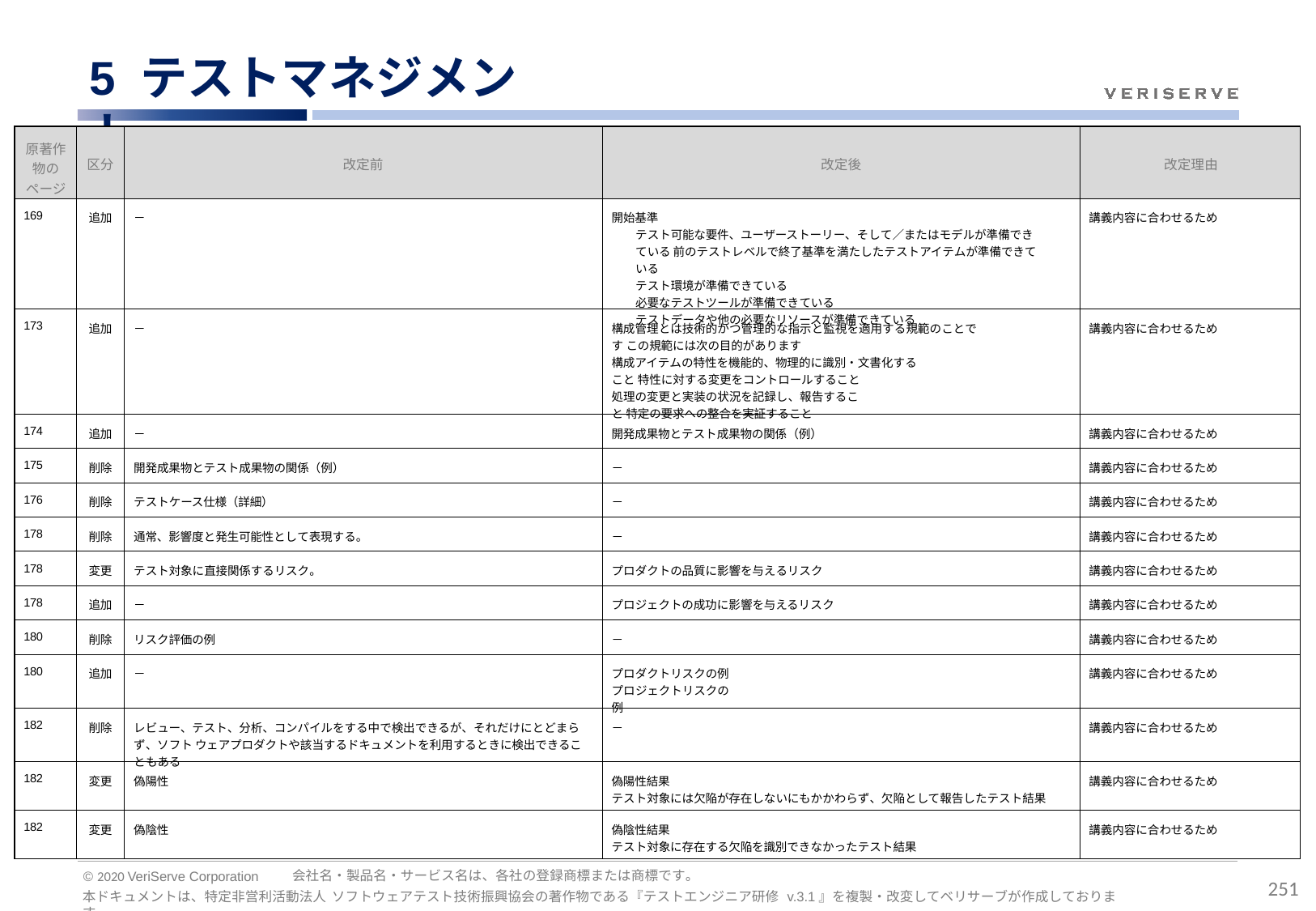

# 5 テストマネジメント

| 原著作 物の ページ | 区分 | 改定前 | 改定後 | 改定理由 |
| --- | --- | --- | --- | --- |
| 169 | 追加 | － | 開始基準 テスト可能な要件、ユーザーストーリー、そして／またはモデルが準備できている 前のテストレベルで終了基準を満たしたテストアイテムが準備できている テスト環境が準備できている 必要なテストツールが準備できている テストデータや他の必要なリソースが準備できている | 講義内容に合わせるため |
| 173 | 追加 | － | 構成管理とは技術的かつ管理的な指示と監視を適用する規範のことです この規範には次の目的があります 構成アイテムの特性を機能的、物理的に識別・文書化すること 特性に対する変更をコントロールすること 処理の変更と実装の状況を記録し、報告すること 特定の要求への整合を実証すること | 講義内容に合わせるため |
| 174 | 追加 | － | 開発成果物とテスト成果物の関係（例） | 講義内容に合わせるため |
| 175 | 削除 | 開発成果物とテスト成果物の関係（例） | － | 講義内容に合わせるため |
| 176 | 削除 | テストケース仕様（詳細） | － | 講義内容に合わせるため |
| 178 | 削除 | 通常、影響度と発生可能性として表現する。 | － | 講義内容に合わせるため |
| 178 | 変更 | テスト対象に直接関係するリスク。 | プロダクトの品質に影響を与えるリスク | 講義内容に合わせるため |
| 178 | 追加 | － | プロジェクトの成功に影響を与えるリスク | 講義内容に合わせるため |
| 180 | 削除 | リスク評価の例 | － | 講義内容に合わせるため |
| 180 | 追加 | － | プロダクトリスクの例 プロジェクトリスクの例 | 講義内容に合わせるため |
| 182 | 削除 | レビュー、テスト、分析、コンパイルをする中で検出できるが、それだけにとどまらず、ソフト ウェアプロダクトや該当するドキュメントを利用するときに検出できることもある | － | 講義内容に合わせるため |
| 182 | 変更 | 偽陽性 | 偽陽性結果 テスト対象には欠陥が存在しないにもかかわらず、欠陥として報告したテスト結果 | 講義内容に合わせるため |
| 182 | 変更 | 偽陰性 | 偽陰性結果 テスト対象に存在する欠陥を識別できなかったテスト結果 | 講義内容に合わせるため |
会社名・製品名・サービス名は、各社の登録商標または商標です。
© 2020 VeriServe Corporation
251
本ドキュメントは、特定非営利活動法人 ソフトウェアテスト技術振興協会の著作物である『テストエンジニア研修 v.3.1』を複製・改変してベリサーブが作成しております。